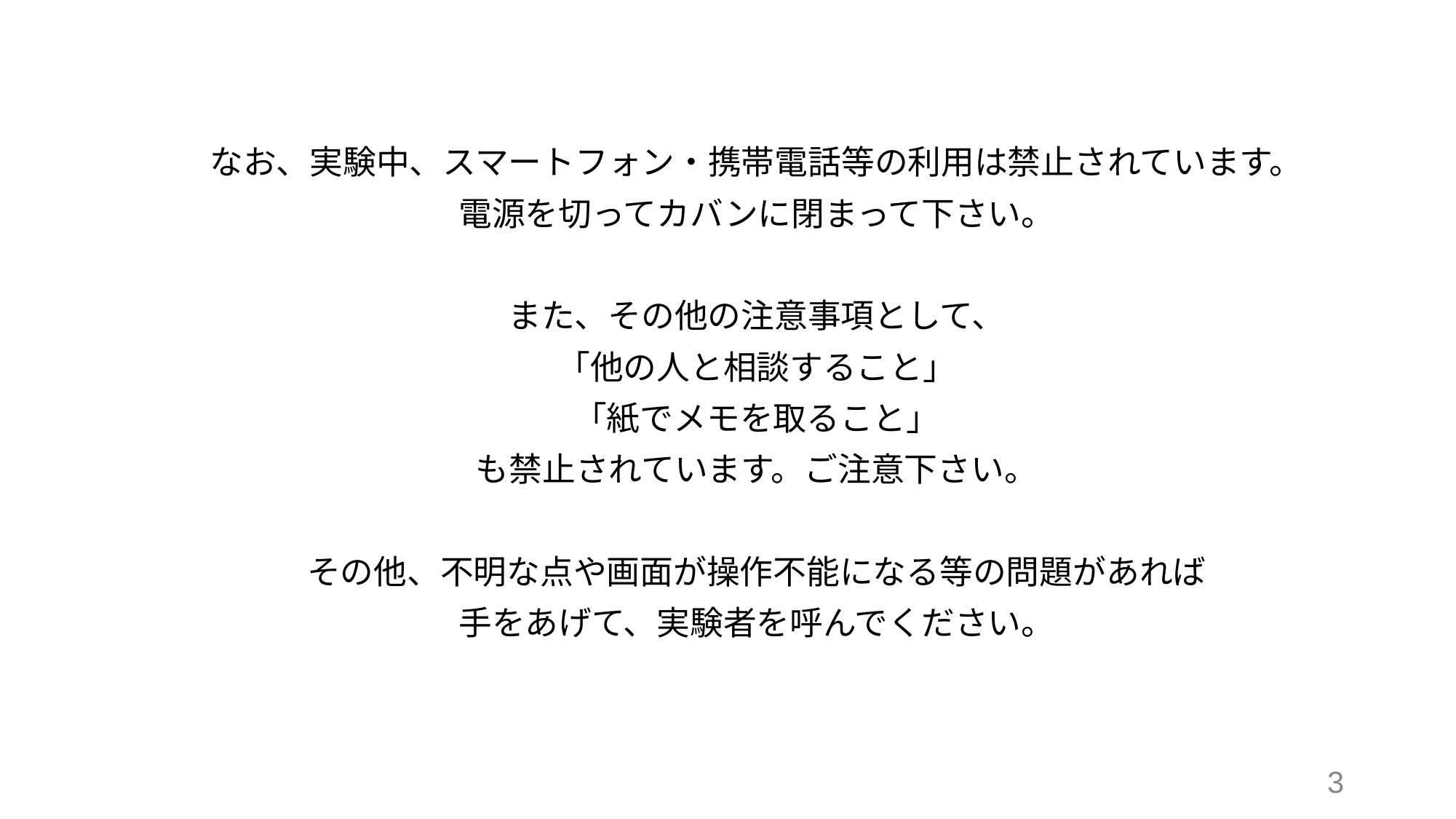

なお、実験中、スマートフォン・携帯電話等の利用は禁止されています。
電源を切ってカバンに閉まって下さい。

また、その他の注意事項として、
「他の人と相談すること」
「紙でメモを取ること」
も禁止されています。ご注意下さい。

その他、不明な点や画面が操作不能になる等の問題があれば
手をあげて、実験者を呼んでください。

3